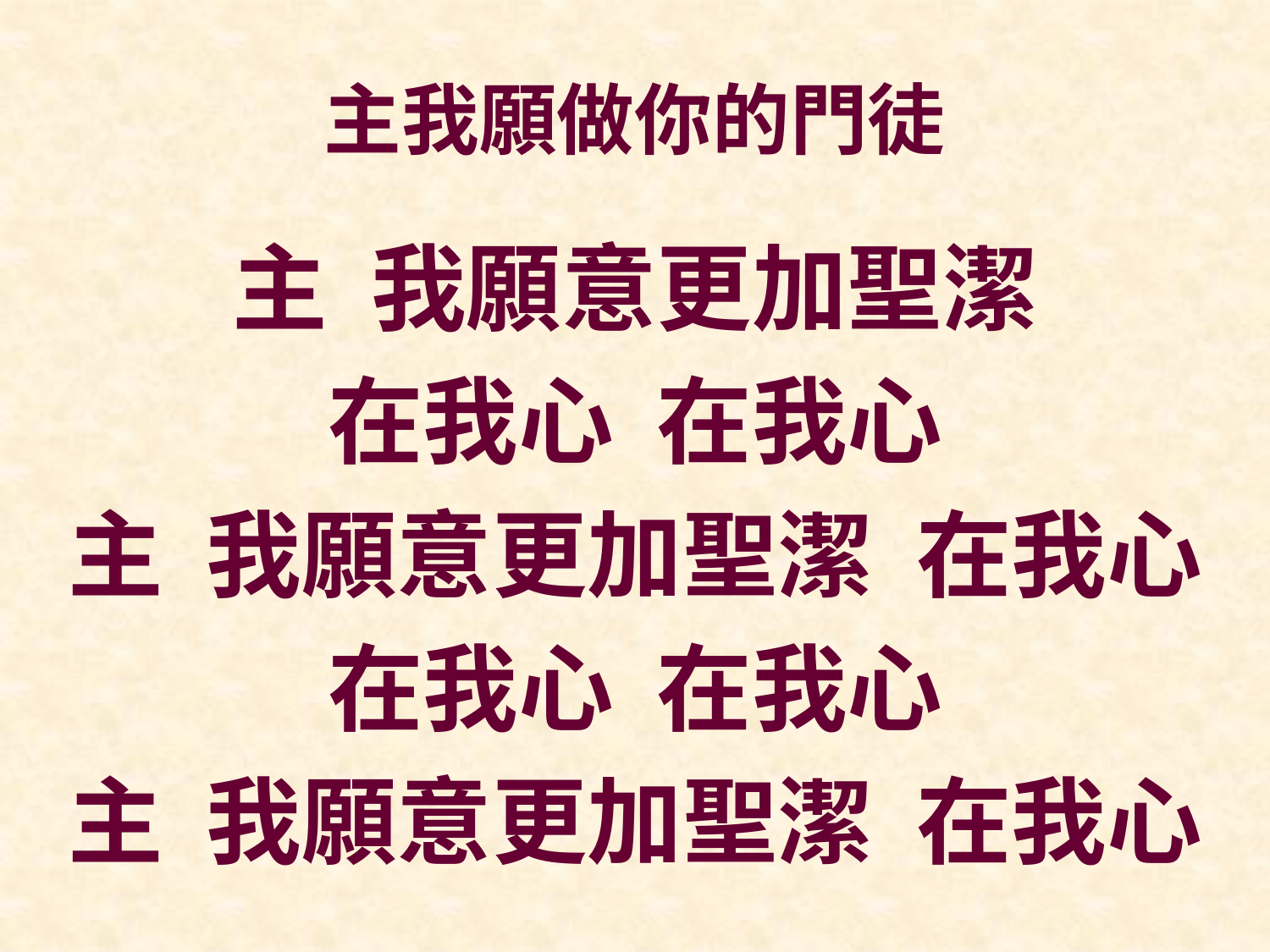

# 主我願做你的門徒
主  我願意更加聖潔
在我心  在我心
主  我願意更加聖潔  在我心
在我心  在我心
主  我願意更加聖潔  在我心